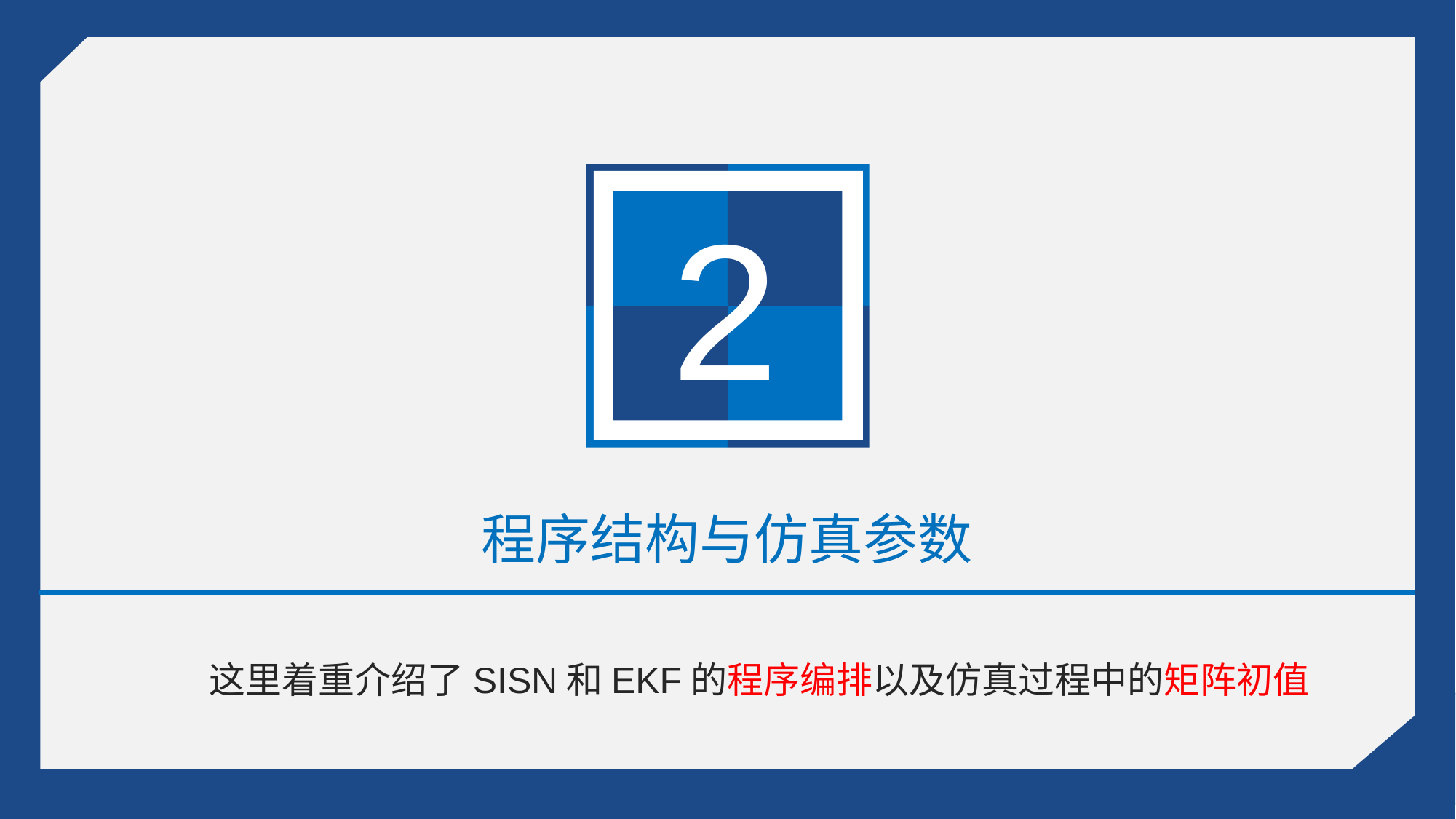

2
程序结构与仿真参数
这里着重介绍了SISN和EKF的程序编排以及仿真过程中的矩阵初值